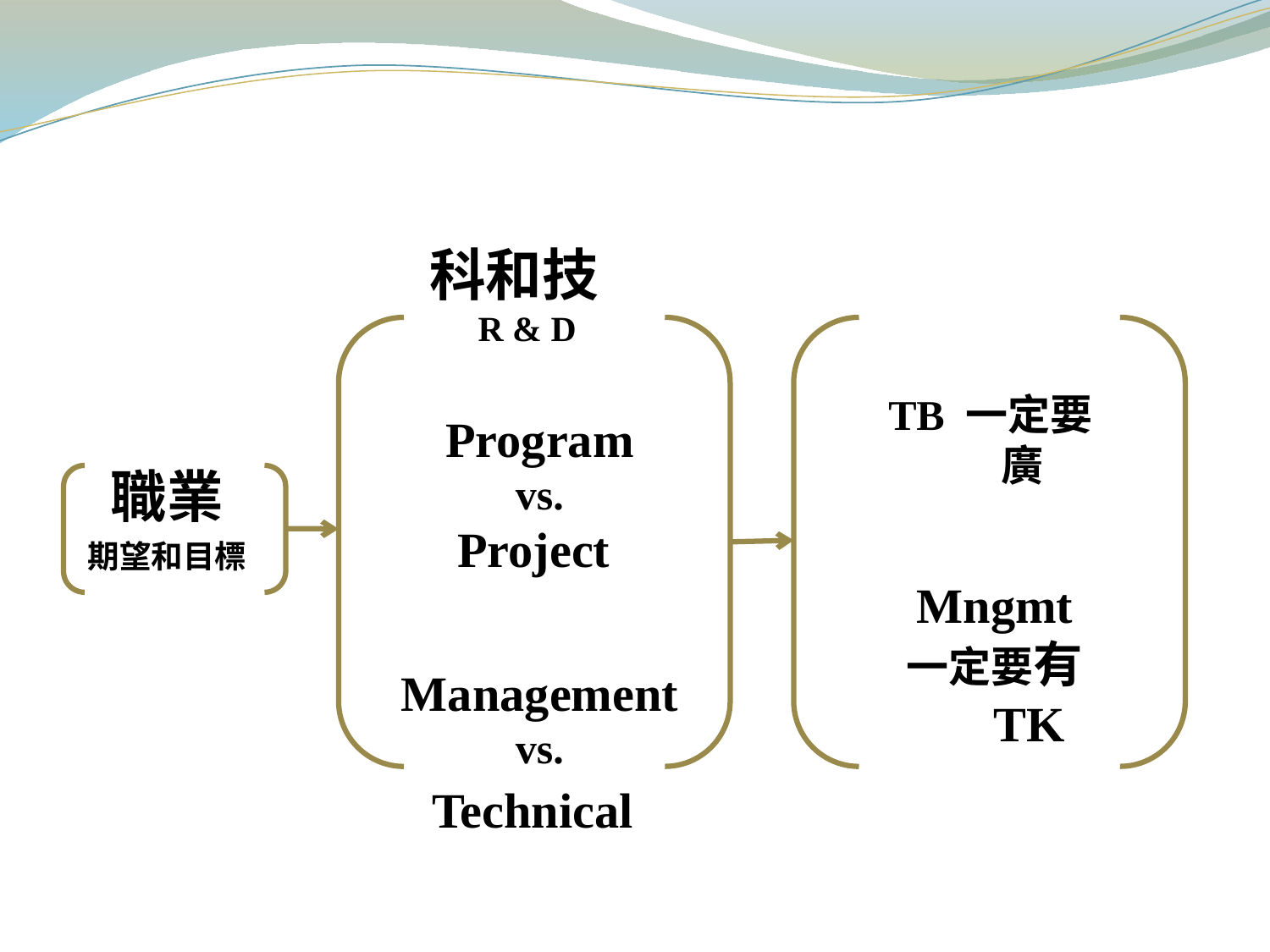

科和技
R & D

TB 一定要廣
Program
vs.
Project
職業

期望和目標
Mngmt
一定要有 TK
Management
vs.
Technical